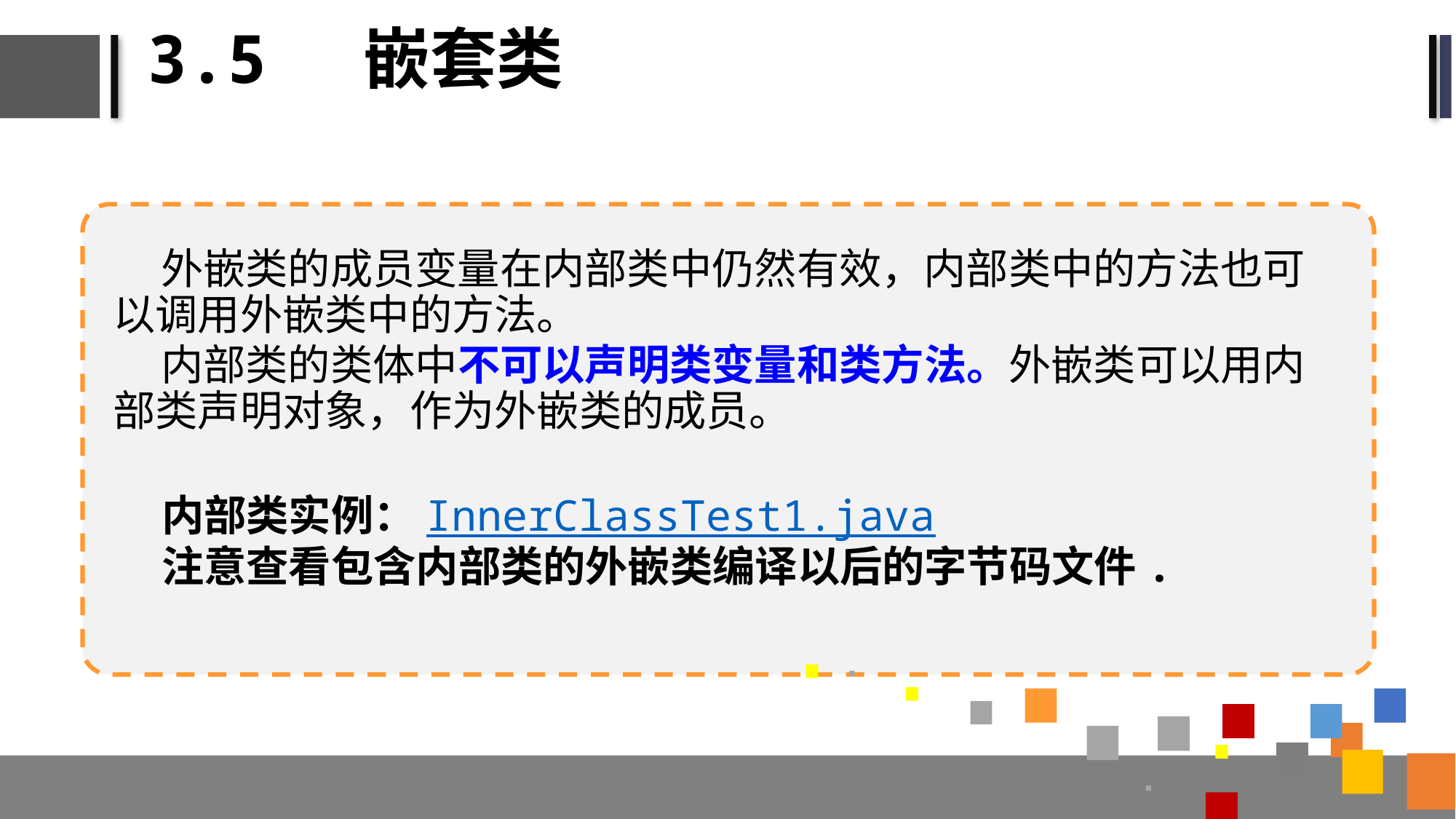

# 3.5  嵌套类

    外嵌类的成员变量在内部类中仍然有效，内部类中的方法也可以调用外嵌类中的方法。
    内部类的类体中不可以声明类变量和类方法。外嵌类可以用内部类声明对象，作为外嵌类的成员。

    内部类实例：InnerClassTest1.java
    注意查看包含内部类的外嵌类编译以后的字节码文件.